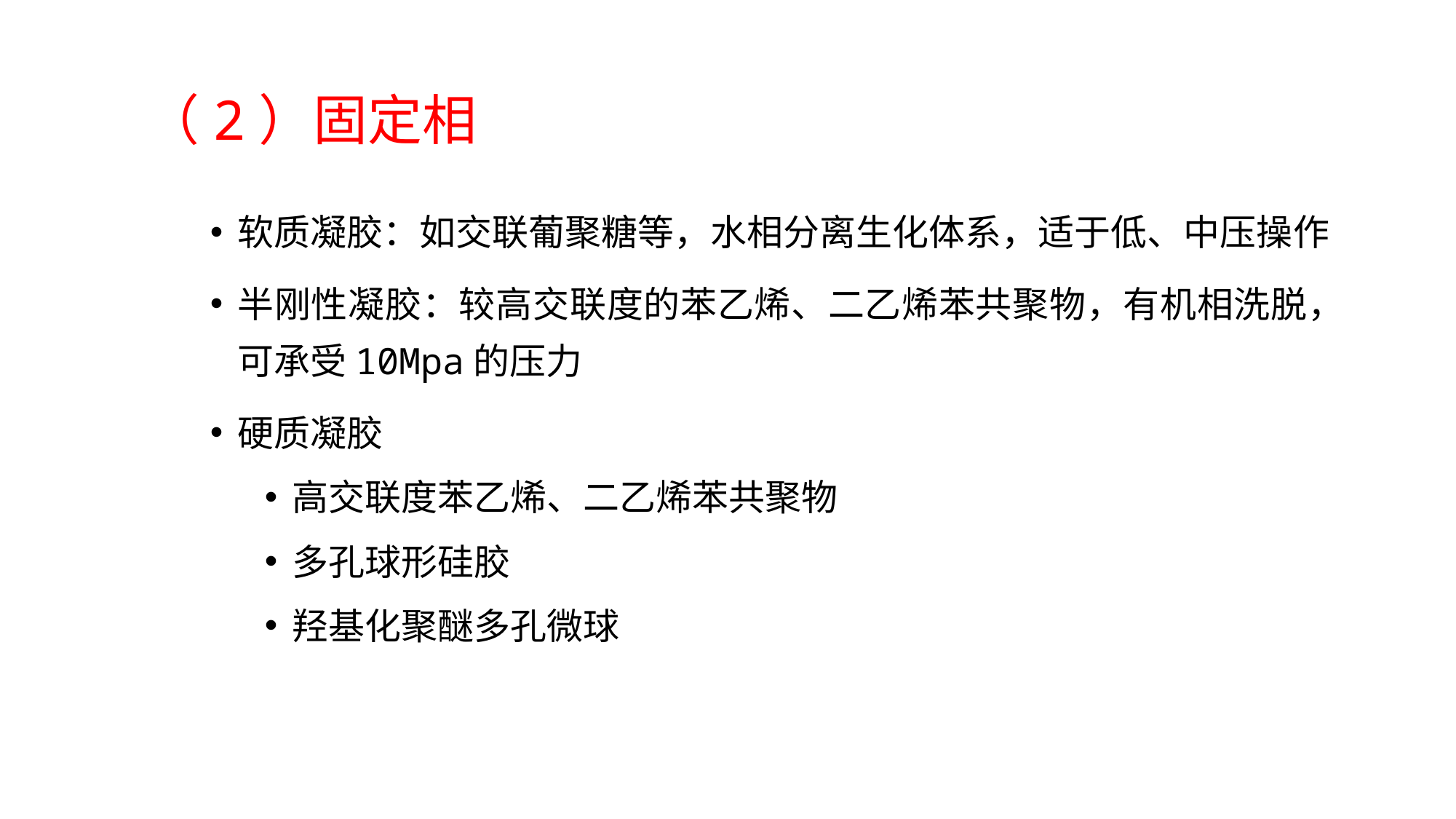

（2）固定相
软质凝胶：如交联葡聚糖等，水相分离生化体系，适于低、中压操作
半刚性凝胶：较高交联度的苯乙烯、二乙烯苯共聚物，有机相洗脱，可承受10Mpa的压力
硬质凝胶
高交联度苯乙烯、二乙烯苯共聚物
多孔球形硅胶
羟基化聚醚多孔微球